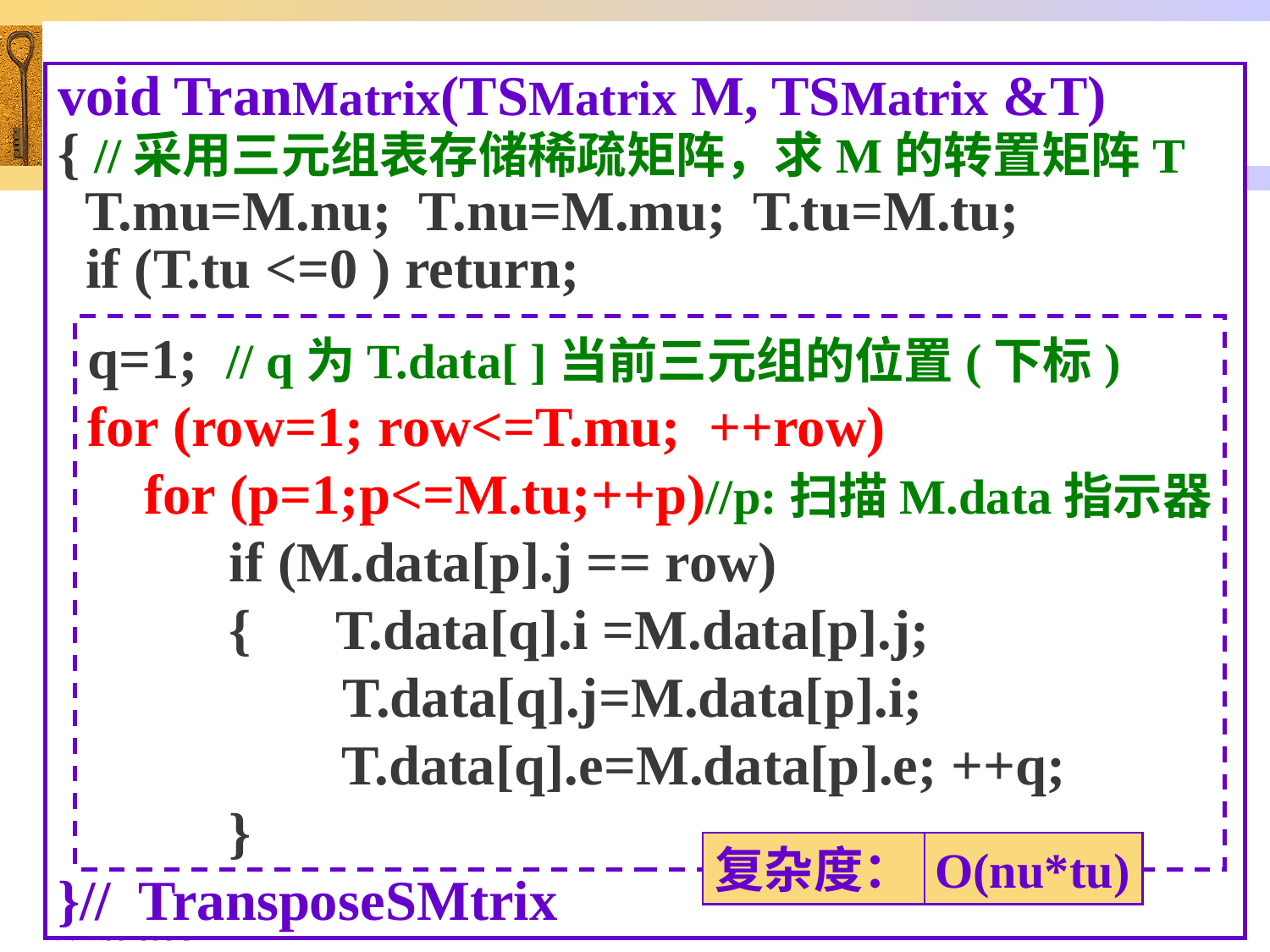

void TranMatrix(TSMatrix M, TSMatrix &T)
{ //采用三元组表存储稀疏矩阵，求M的转置矩阵T
  T.mu=M.nu;  T.nu=M.mu;  T.tu=M.tu;
  if (T.tu <=0 ) return;

}//  TransposeSMtrix
q=1;  // q为T.data[ ]当前三元组的位置(下标)
for (row=1; row<=T.mu;  ++row)
    for (p=1;p<=M.tu;++p)//p:扫描M.data指示器
          if (M.data[p].j == row)
          {      T.data[q].i =M.data[p].j;
                  T.data[q].j=M.data[p].i;
                  T.data[q].e=M.data[p].e; ++q;
          }
复杂度：
O(nu*tu)
24